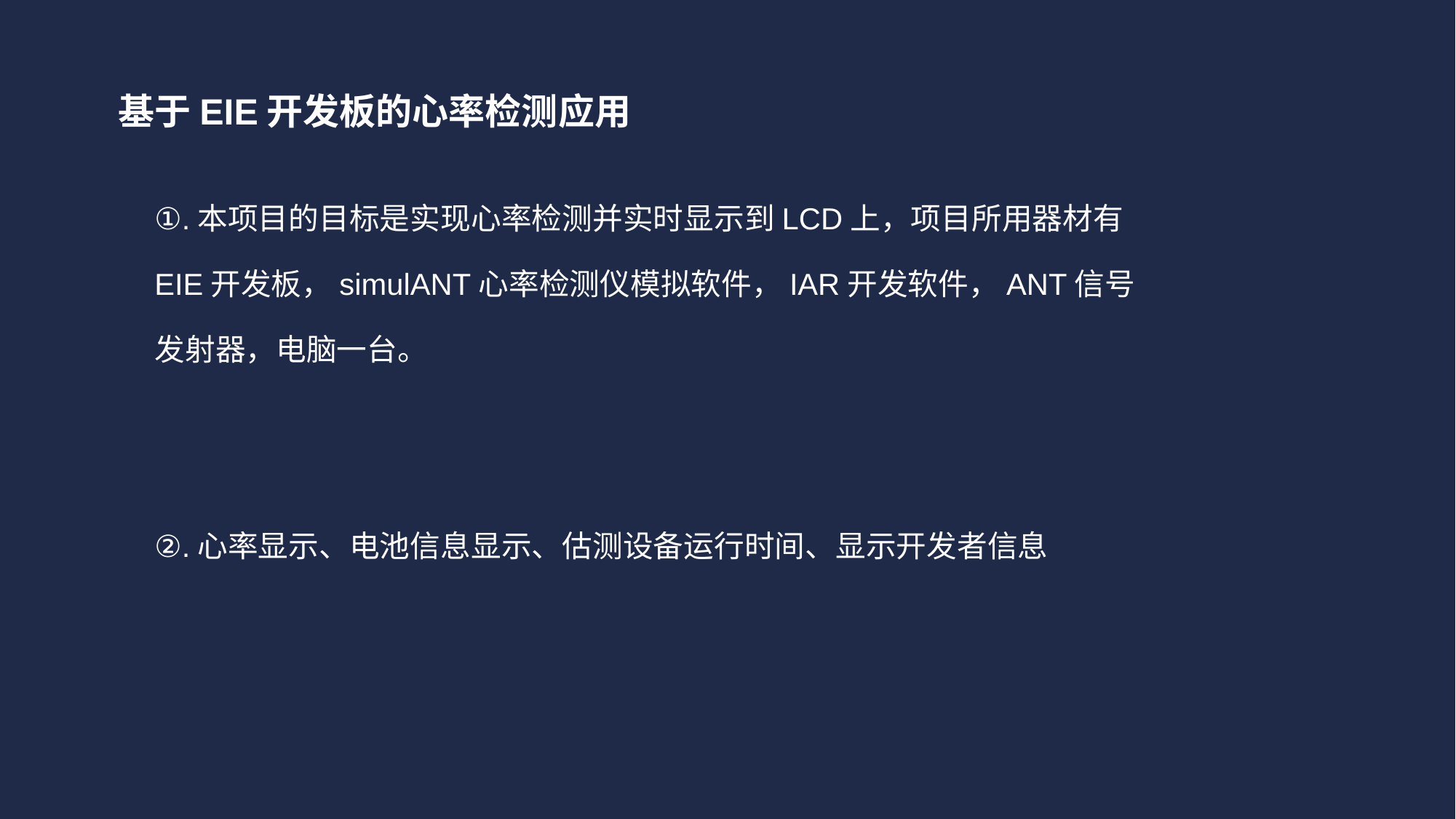

基于EIE开发板的心率检测应用
①.本项目的目标是实现心率检测并实时显示到LCD上，项目所用器材有EIE开发板，simulANT心率检测仪模拟软件，IAR开发软件，ANT信号发射器，电脑一台。

②.心率显示、电池信息显示、估测设备运行时间、显示开发者信息